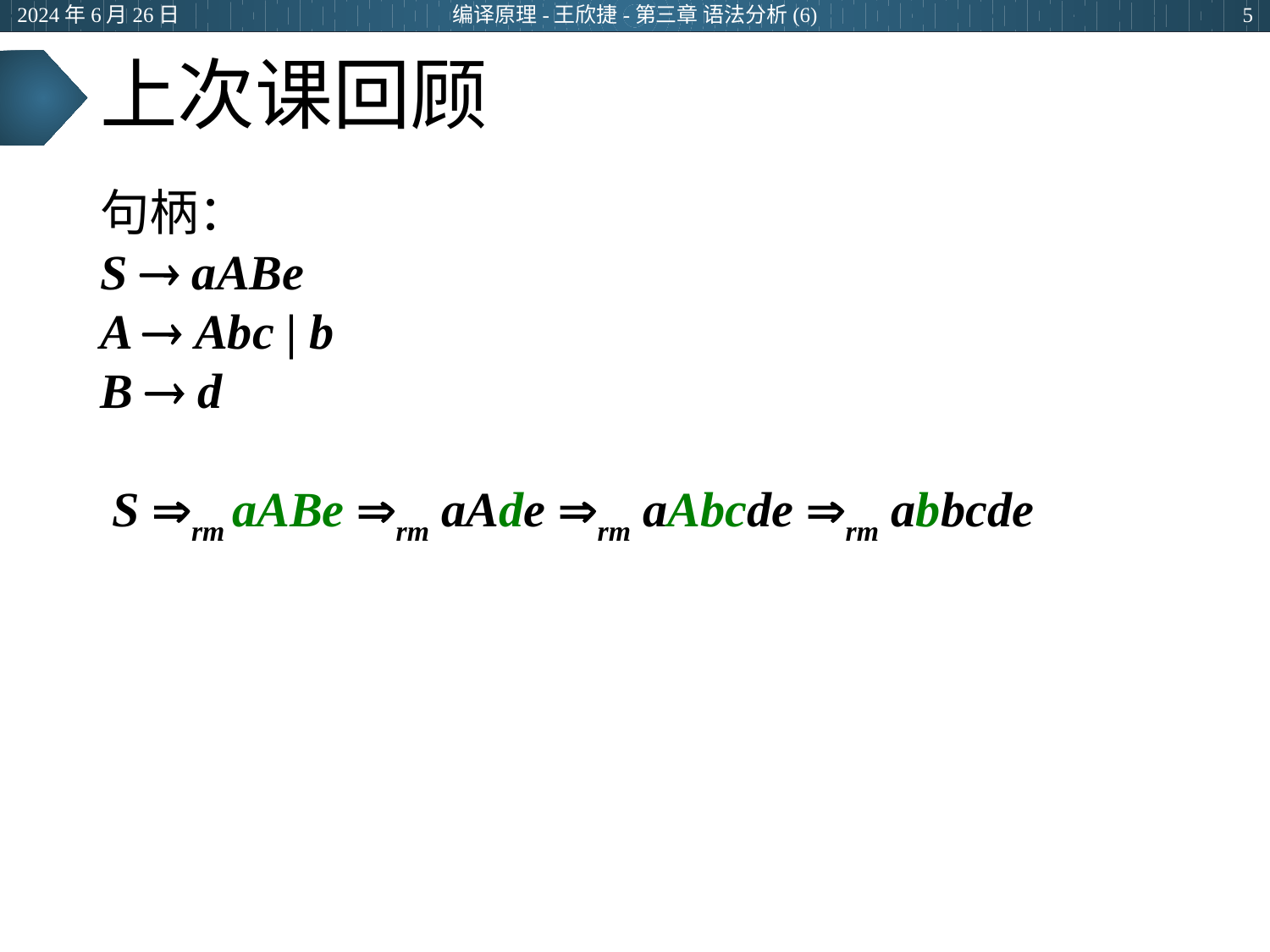

2024年6月26日
编译原理-王欣捷-第三章 语法分析(6)
5
# 上次课回顾
句柄：
S → aABe
A → Abc | b
B → d

 S ⇒rm aABe ⇒rm aAde ⇒rm aAbcde ⇒rm abbcde